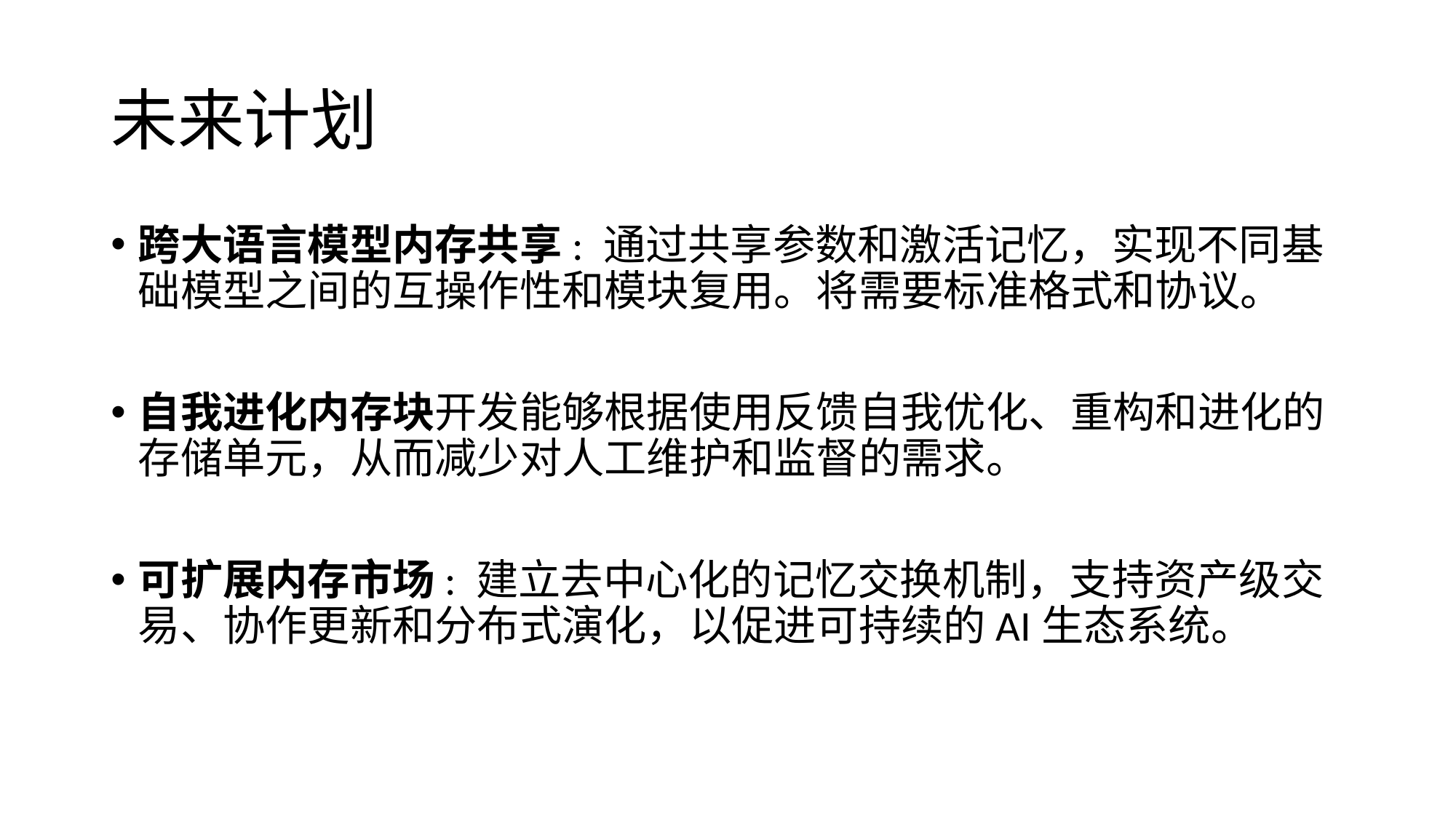

# 未来计划
跨大语言模型内存共享: 通过共享参数和激活记忆，实现不同基础模型之间的互操作性和模块复用。将需要标准格式和协议。

自我进化内存块开发能够根据使用反馈自我优化、重构和进化的存储单元，从而减少对人工维护和监督的需求。

可扩展内存市场: 建立去中心化的记忆交换机制，支持资产级交易、协作更新和分布式演化，以促进可持续的AI生态系统。